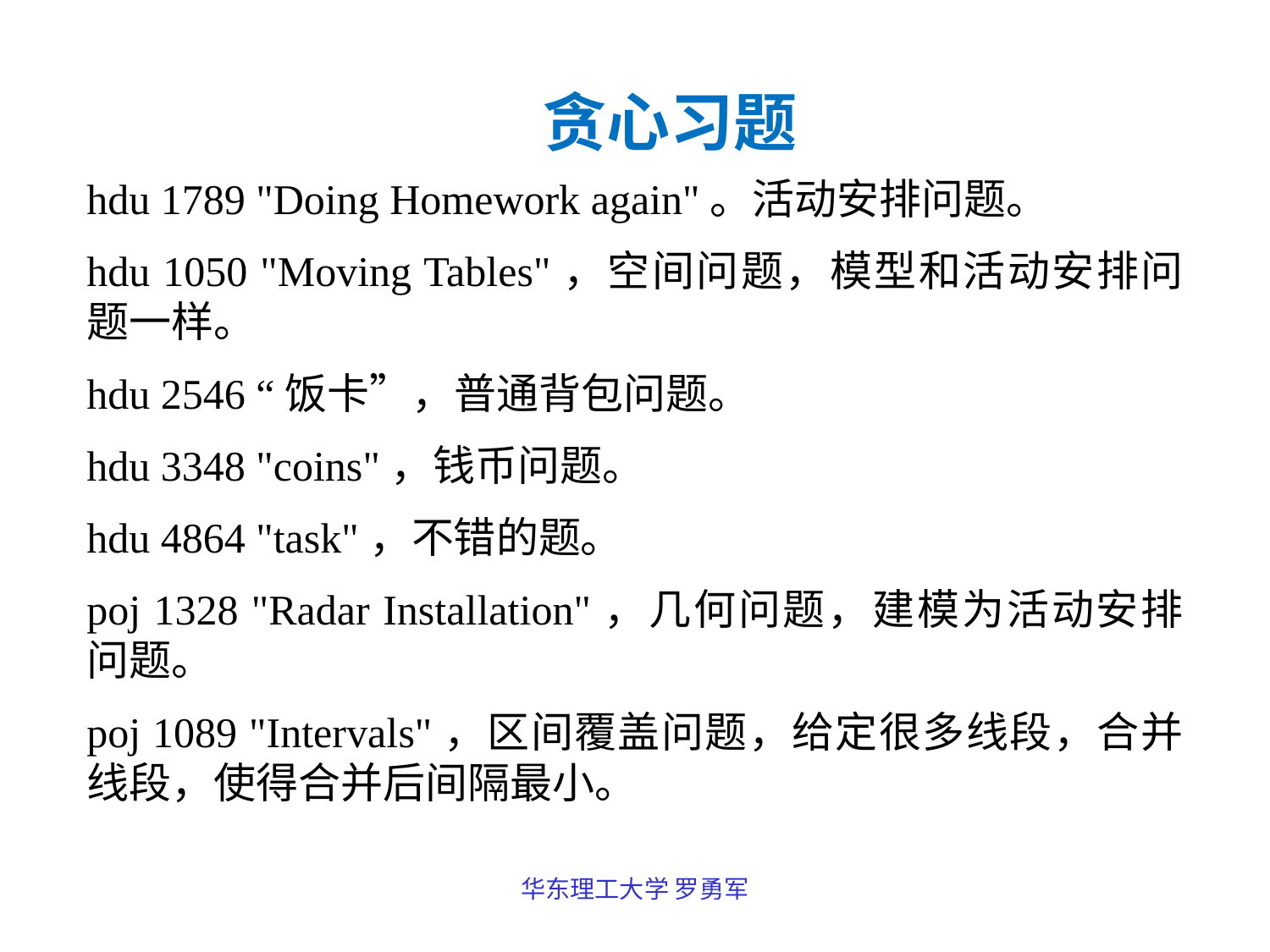

贪心习题
hdu 1789 "Doing Homework again"。活动安排问题。
hdu 1050 "Moving Tables"，空间问题，模型和活动安排问题一样。
hdu 2546 “饭卡”，普通背包问题。
hdu 3348 "coins"，钱币问题。
hdu 4864 "task"，不错的题。
poj 1328 "Radar Installation"，几何问题，建模为活动安排问题。
poj 1089 "Intervals"，区间覆盖问题，给定很多线段，合并线段，使得合并后间隔最小。
华东理工大学 罗勇军